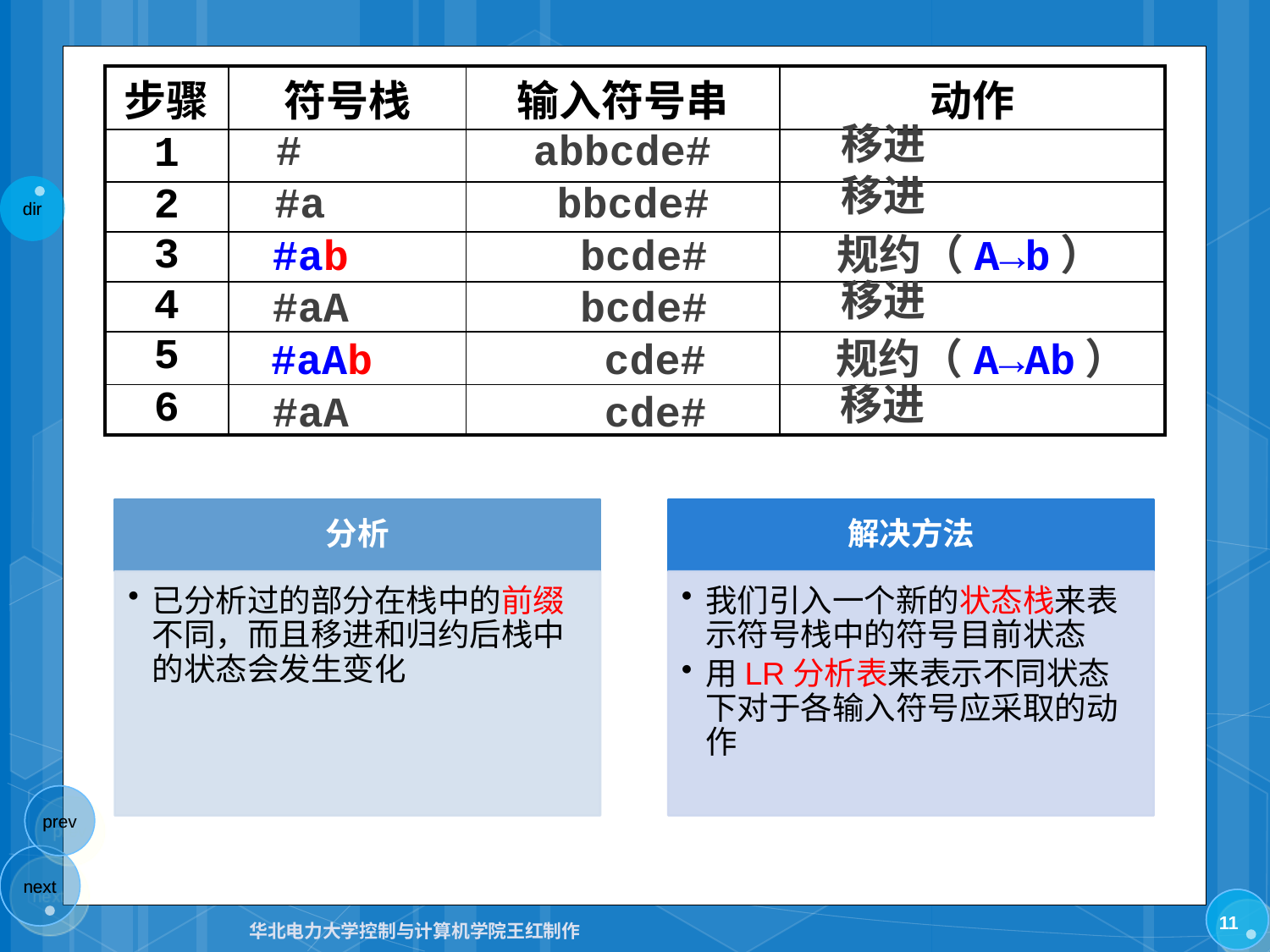

| 步骤 | 符号栈 | 输入符号串 | 动作 |
| --- | --- | --- | --- |
| 1 |  |  |  |
| 2 |  |  |  |
| 3 |  |  |  |
| 4 |  |  |  |
| 5 |  |  |  |
| 6 |  |  |  |
移进
#
abbcde#
移进
#a
bbcde#
#ab
bcde#
规约（A→b）
移进
#aA
bcde#
#aAb
cde#
规约（A→Ab）
移进
#aA
cde#
分析
已分析过的部分在栈中的前缀不同，而且移进和归约后栈中的状态会发生变化
解决方法
我们引入一个新的状态栈来表示符号栈中的符号目前状态
用LR分析表来表示不同状态下对于各输入符号应采取的动作
11
华北电力大学控制与计算机学院王红制作